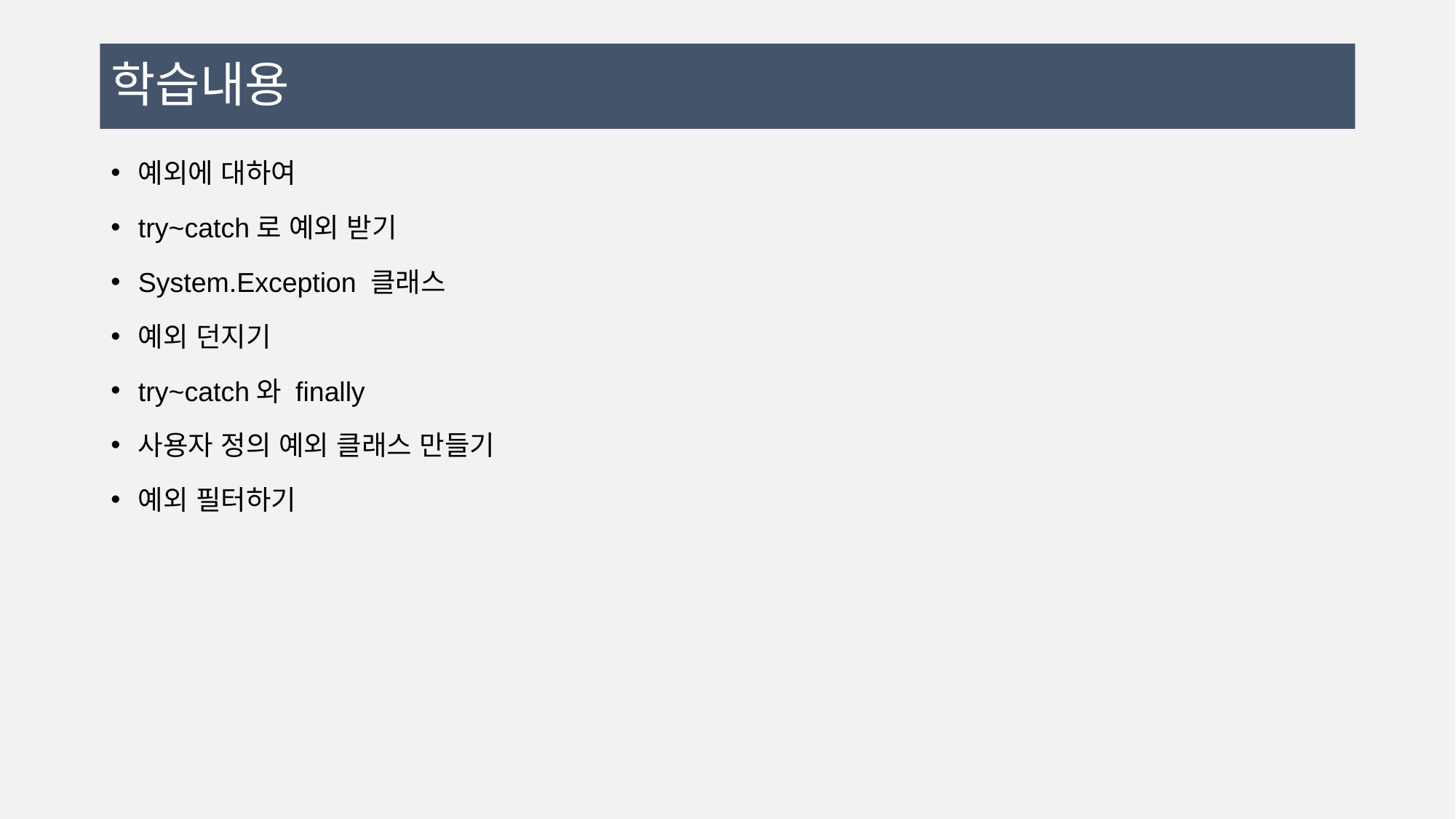

# 학습내용
예외에 대하여
try~catch로 예외 받기
System.Exception 클래스
예외 던지기
try~catch와 finally
사용자 정의 예외 클래스 만들기
예외 필터하기